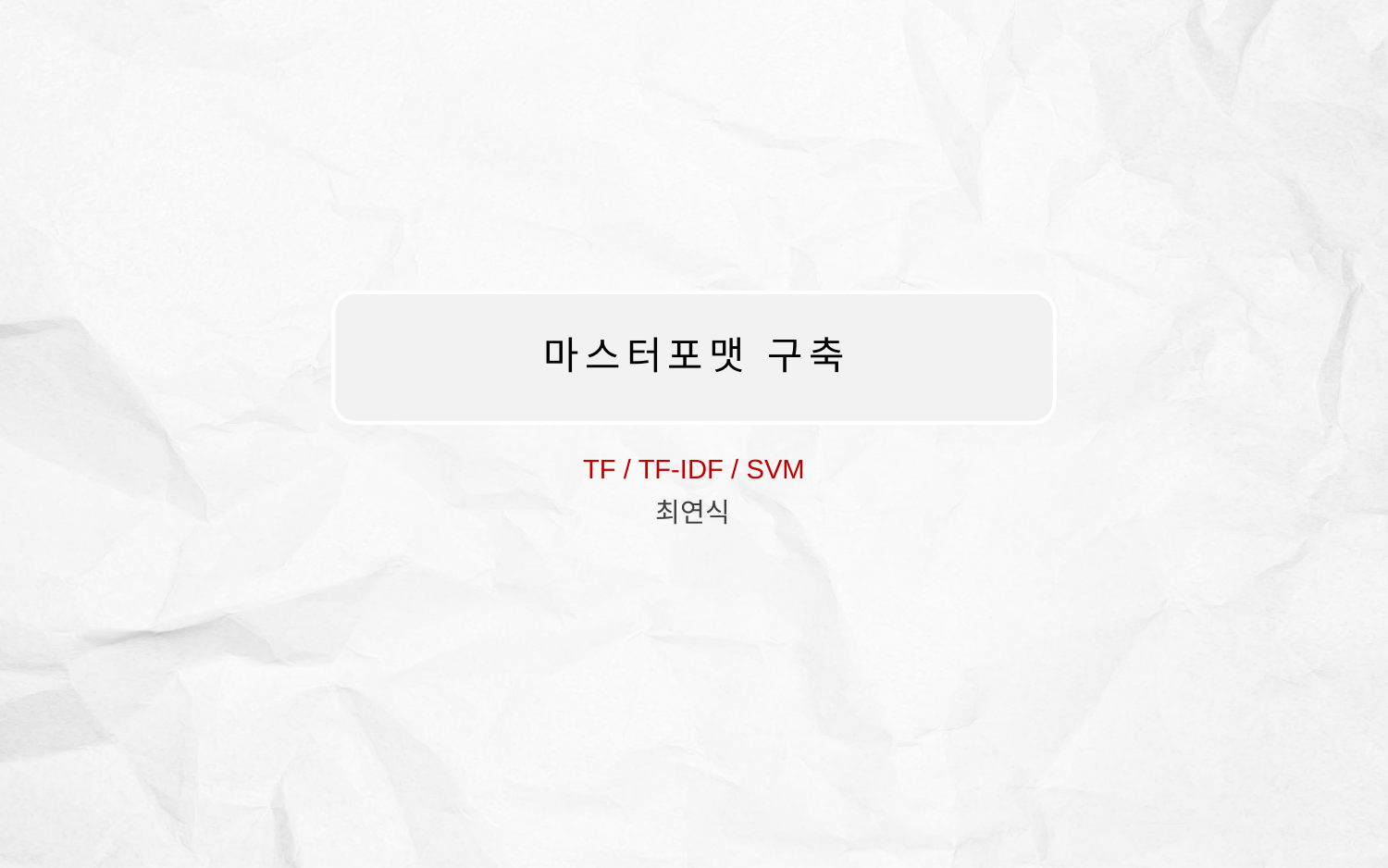

마스터포맷 구축
TF / TF-IDF / SVM
최연식